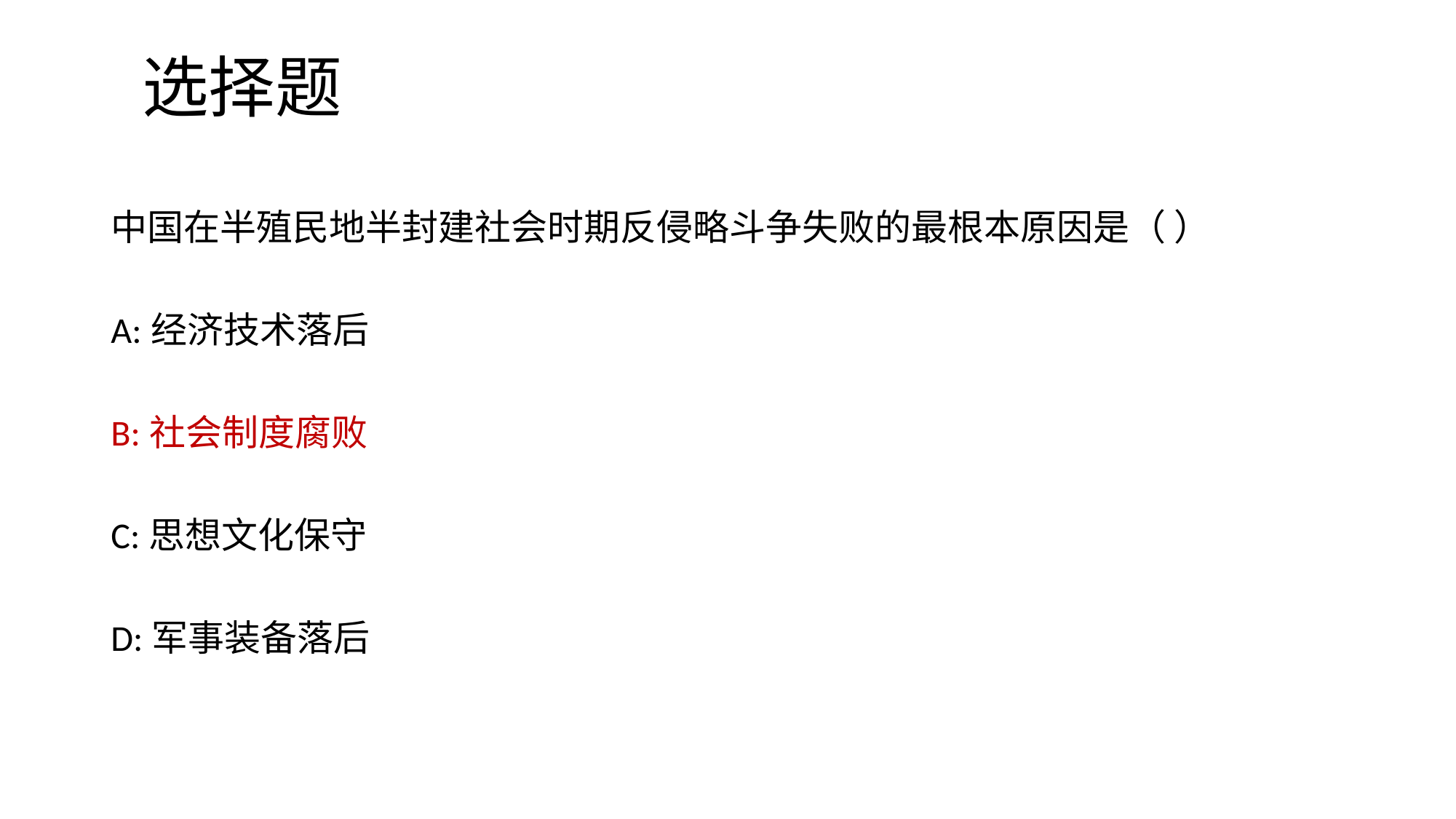

# 选择题
中国在半殖民地半封建社会时期反侵略斗争失败的最根本原因是（ ）
A:经济技术落后
B:社会制度腐败
C:思想文化保守
D:军事装备落后